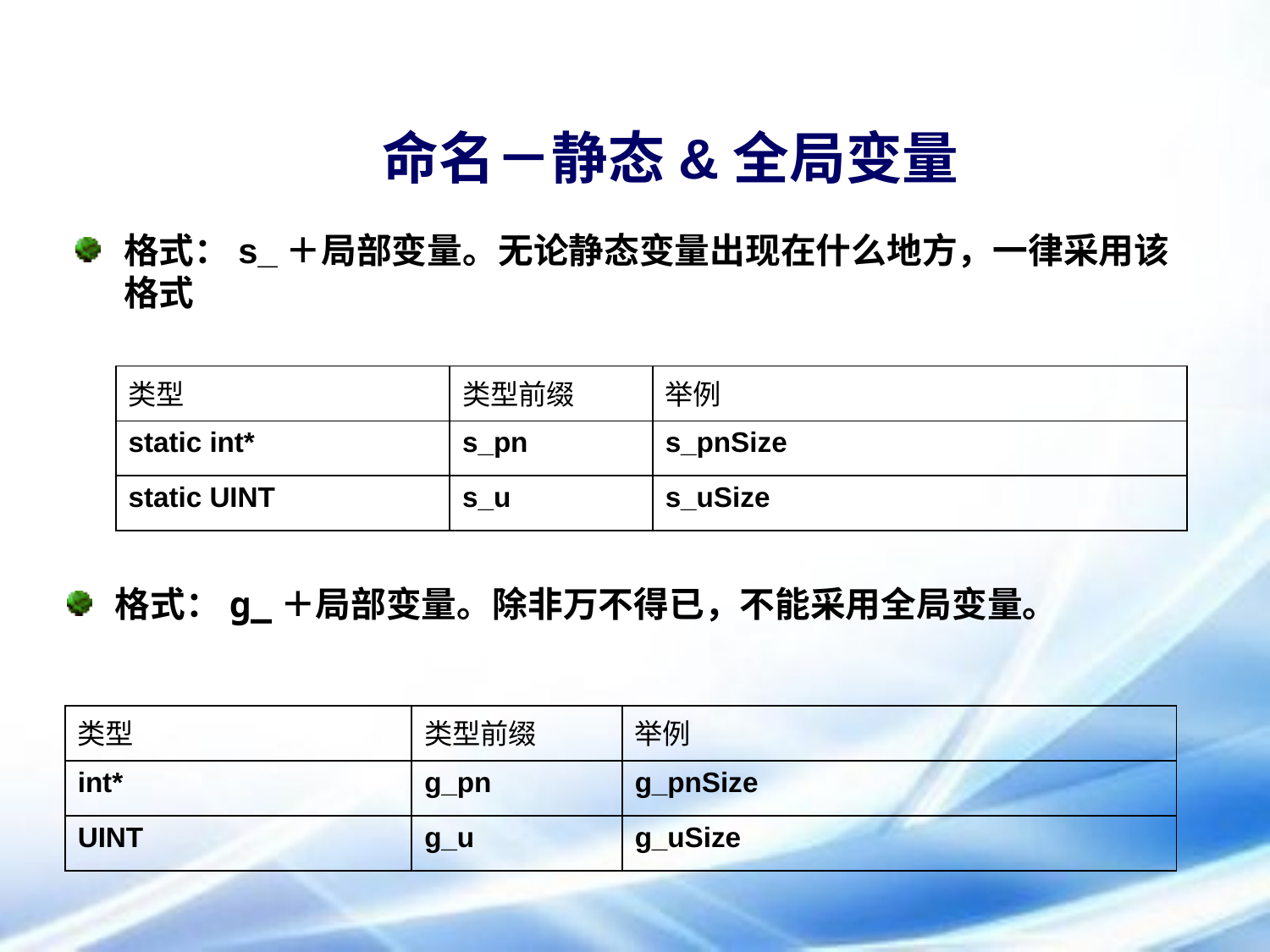

# 命名－静态&全局变量
格式：s_＋局部变量。无论静态变量出现在什么地方，一律采用该格式
| 类型 | 类型前缀 | 举例 |
| --- | --- | --- |
| static int\* | s\_pn | s\_pnSize |
| static UINT | s\_u | s\_uSize |
格式：g_＋局部变量。除非万不得已，不能采用全局变量。
| 类型 | 类型前缀 | 举例 |
| --- | --- | --- |
| int\* | g\_pn | g\_pnSize |
| UINT | g\_u | g\_uSize |